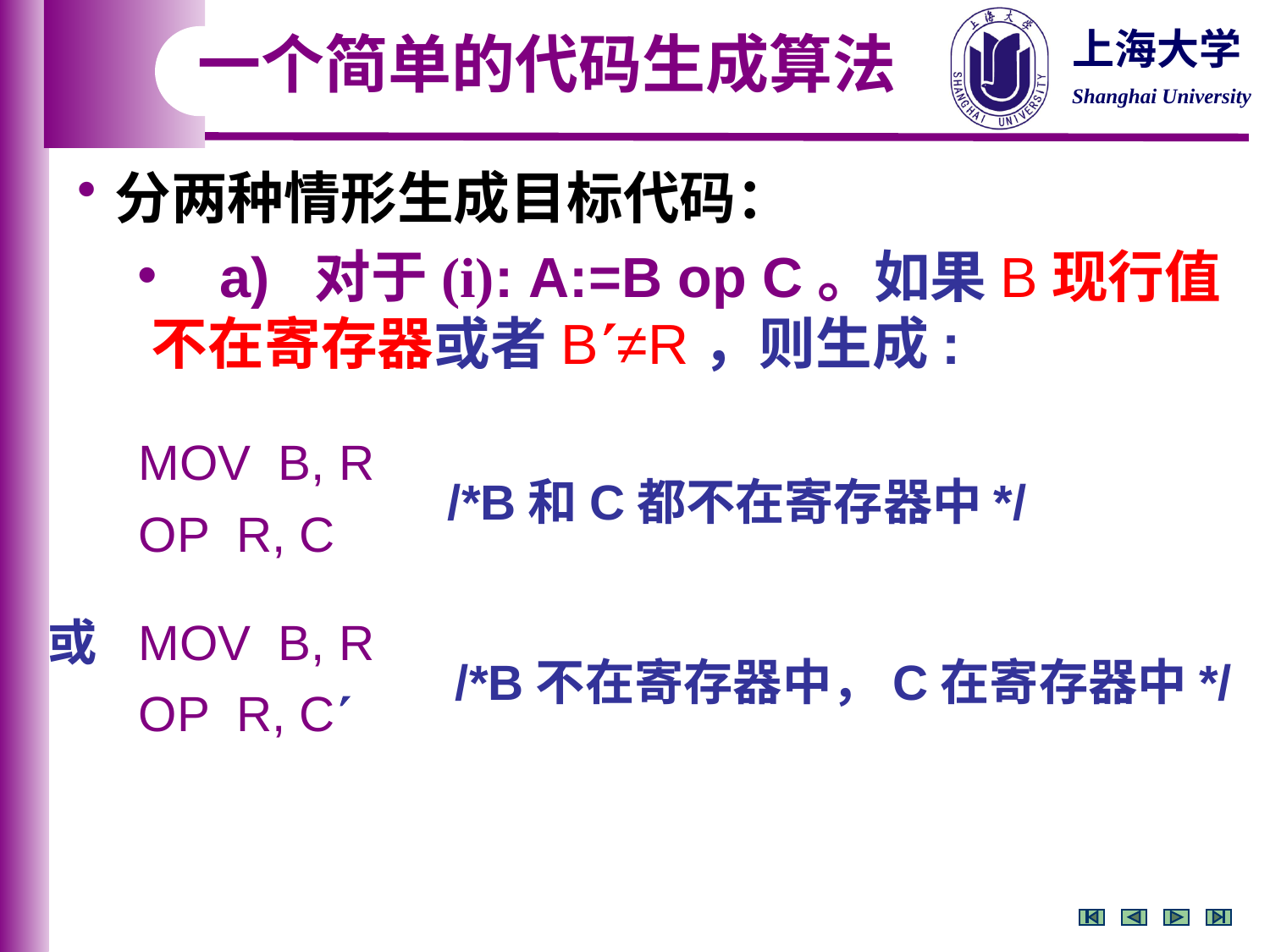

一个简单的代码生成算法
分两种情形生成目标代码：
    a)  对于(i): A:=B op C。如果B现行值不在寄存器或者B′≠R，则生成:
MOV  B, R
OP  R, C
/*B和C都不在寄存器中*/
或
MOV  B, R
OP  R, C′
/*B不在寄存器中，C在寄存器中*/